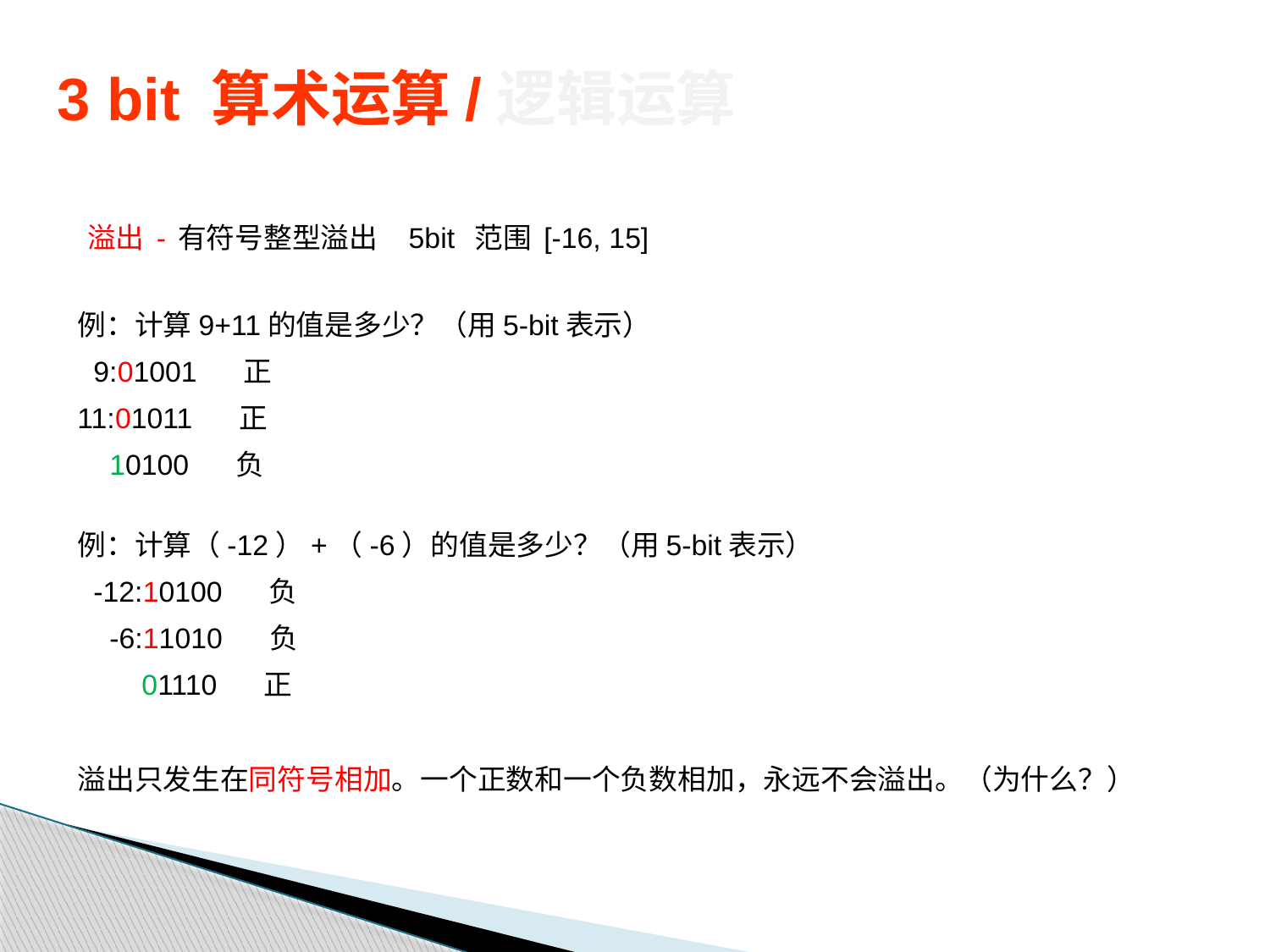

# 3 bit 算术运算/逻辑运算
溢出-有符号整型溢出   5bit 范围[-16, 15]
例：计算9+11的值是多少？（用5-bit表示）
  9:01001     正
11:01011     正
    10100     负
例：计算（-12）+（-6）的值是多少？（用5-bit表示）
  -12:10100     负
    -6:11010     负
        01110     正
溢出只发生在同符号相加。一个正数和一个负数相加，永远不会溢出。（为什么？）